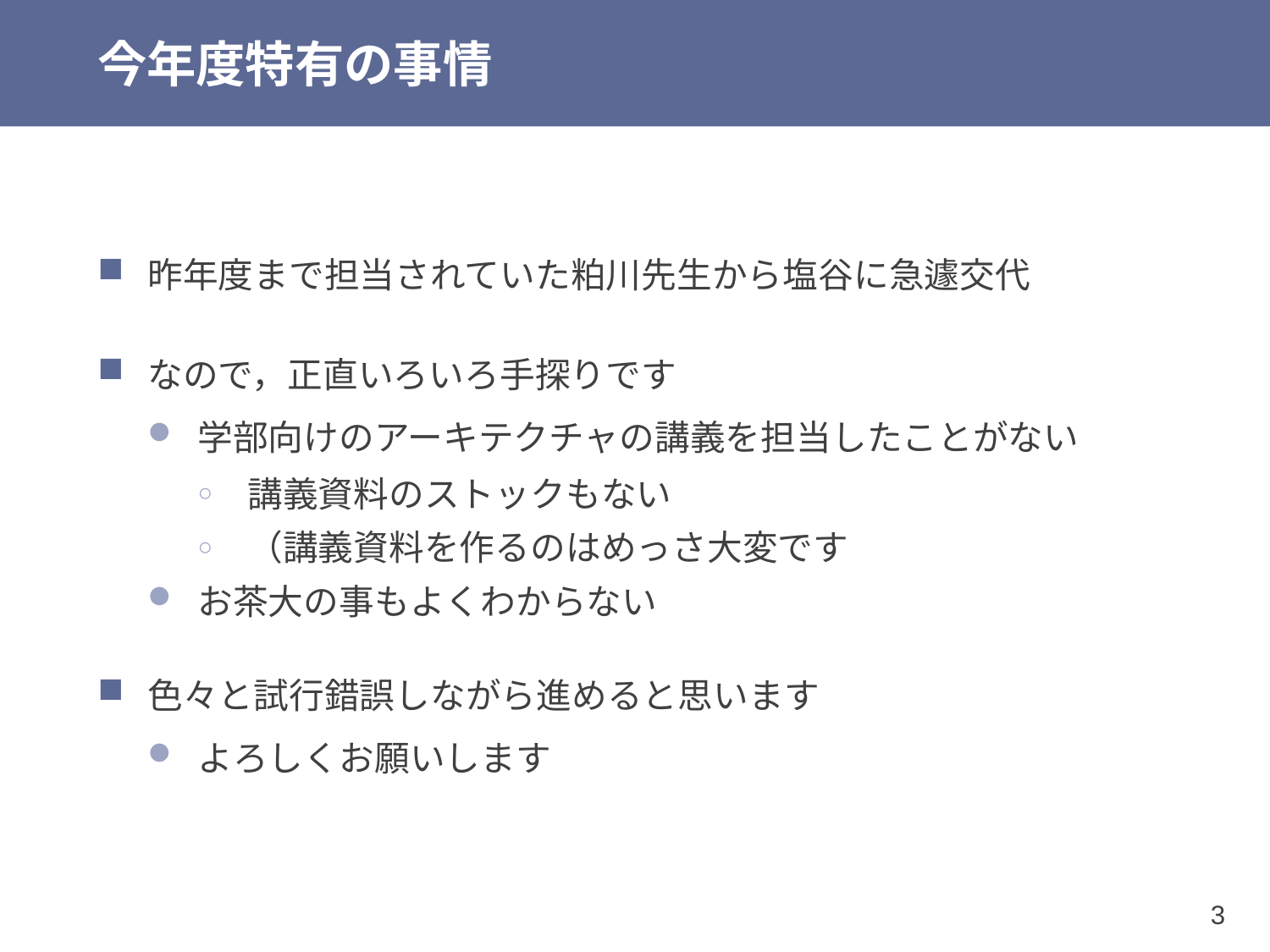

# 今年度特有の事情
昨年度まで担当されていた粕川先生から塩谷に急遽交代
なので，正直いろいろ手探りです
学部向けのアーキテクチャの講義を担当したことがない
講義資料のストックもない
（講義資料を作るのはめっさ大変です
お茶大の事もよくわからない
色々と試行錯誤しながら進めると思います
よろしくお願いします